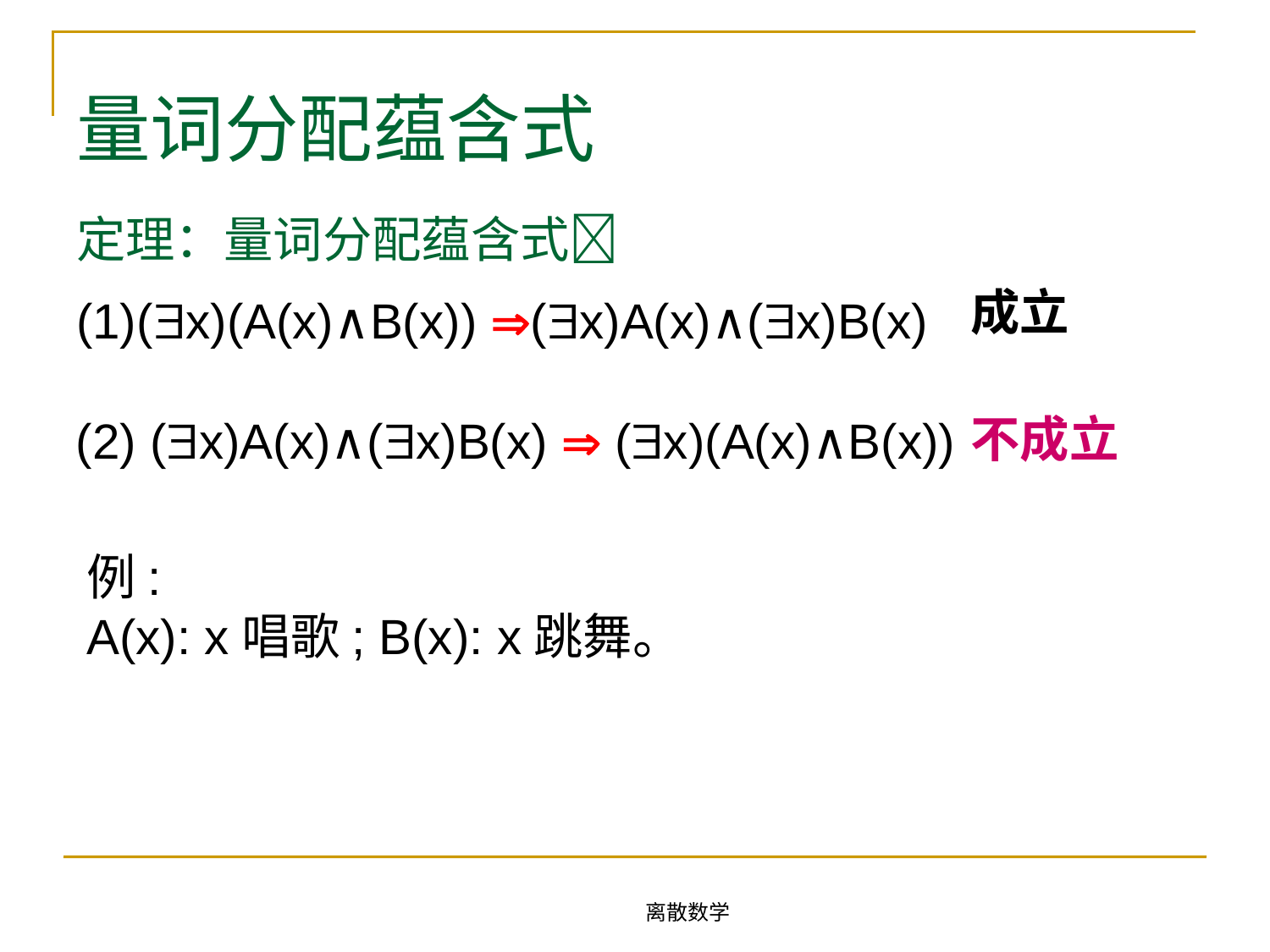

# 量词分配蕴含式
定理：量词分配蕴含式∃
(1)(∃x)(A(x)∧B(x)) ⇒(∃x)A(x)∧(∃x)B(x)
成立
(2) (∃x)A(x)∧(∃x)B(x) ⇒ (∃x)(A(x)∧B(x))

不成立
例:
A(x): x唱歌; B(x): x跳舞。

离散数学
2